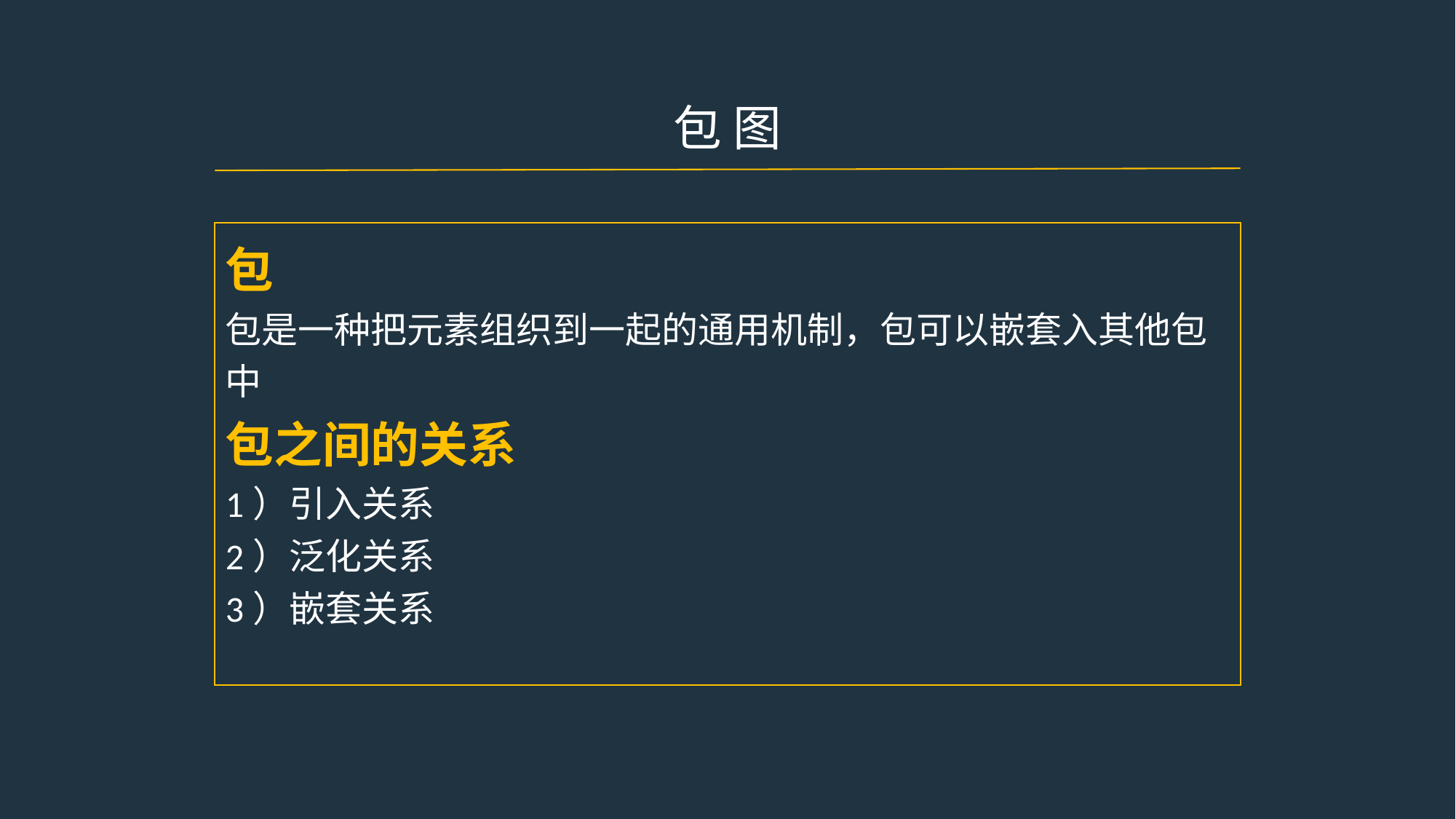

包 图
包
包是一种把元素组织到一起的通用机制，包可以嵌套入其他包中
包之间的关系
1）引入关系
2）泛化关系
3）嵌套关系